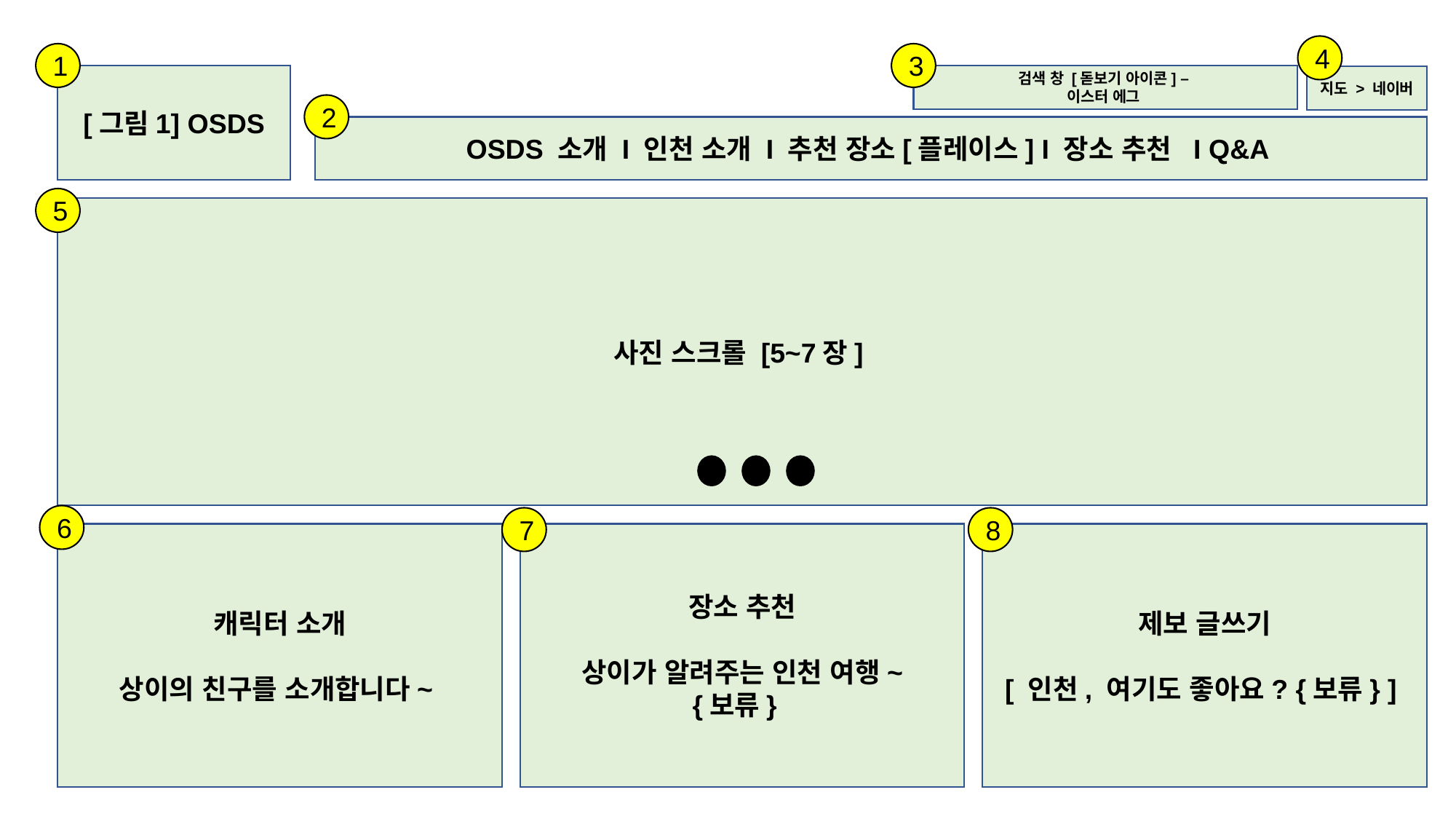

4
1
3
[그림1] OSDS
검색 창 [돋보기 아이콘] –
이스터 에그
지도 > 네이버
2
OSDS 소개 I 인천 소개 I 추천 장소[플레이스] I 장소 추천  I Q&A
5
사진 스크롤 [5~7장]

6
8
7
캐릭터 소개

상이의 친구를 소개합니다~
장소 추천

상이가 알려주는 인천 여행~
{보류}
제보 글쓰기

[ 인천, 여기도 좋아요? {보류} ]